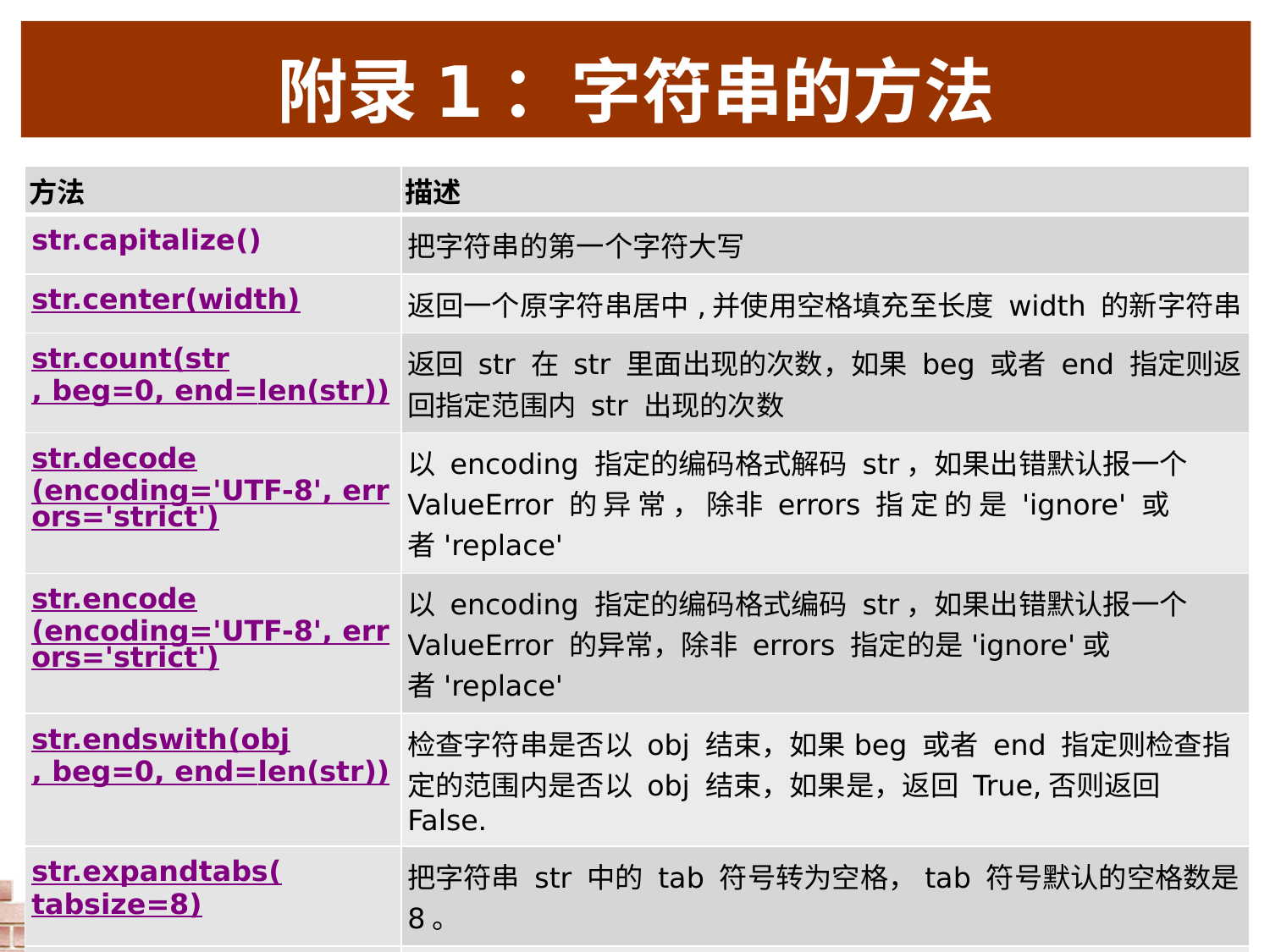

# 附录1：字符串的方法
| 方法 | 描述 |
| --- | --- |
| str.capitalize() | 把字符串的第一个字符大写 |
| str.center(width) | 返回一个原字符串居中,并使用空格填充至长度 width 的新字符串 |
| str.count(str, beg=0, end=len(str)) | 返回 str 在 str 里面出现的次数，如果 beg 或者 end 指定则返回指定范围内 str 出现的次数 |
| str.decode(encoding='UTF-8', errors='strict') | 以 encoding 指定的编码格式解码 str，如果出错默认报一个 ValueError 的 异 常 ， 除非 errors 指 定 的 是 'ignore' 或 者'replace' |
| str.encode(encoding='UTF-8', errors='strict') | 以 encoding 指定的编码格式编码 str，如果出错默认报一个ValueError 的异常，除非 errors 指定的是'ignore'或者'replace' |
| str.endswith(obj, beg=0, end=len(str)) | 检查字符串是否以 obj 结束，如果beg 或者 end 指定则检查指定的范围内是否以 obj 结束，如果是，返回 True,否则返回 False. |
| str.expandtabs(tabsize=8) | 把字符串 str 中的 tab 符号转为空格，tab 符号默认的空格数是 8。 |
| str.find(str, beg=0, end=len(str)) | 检测 str 是否包含在 str 中，如果 beg 和 end 指定范围，则检查是否包含在指定范围内，如果是返回开始的索引值，否则返回-1 |